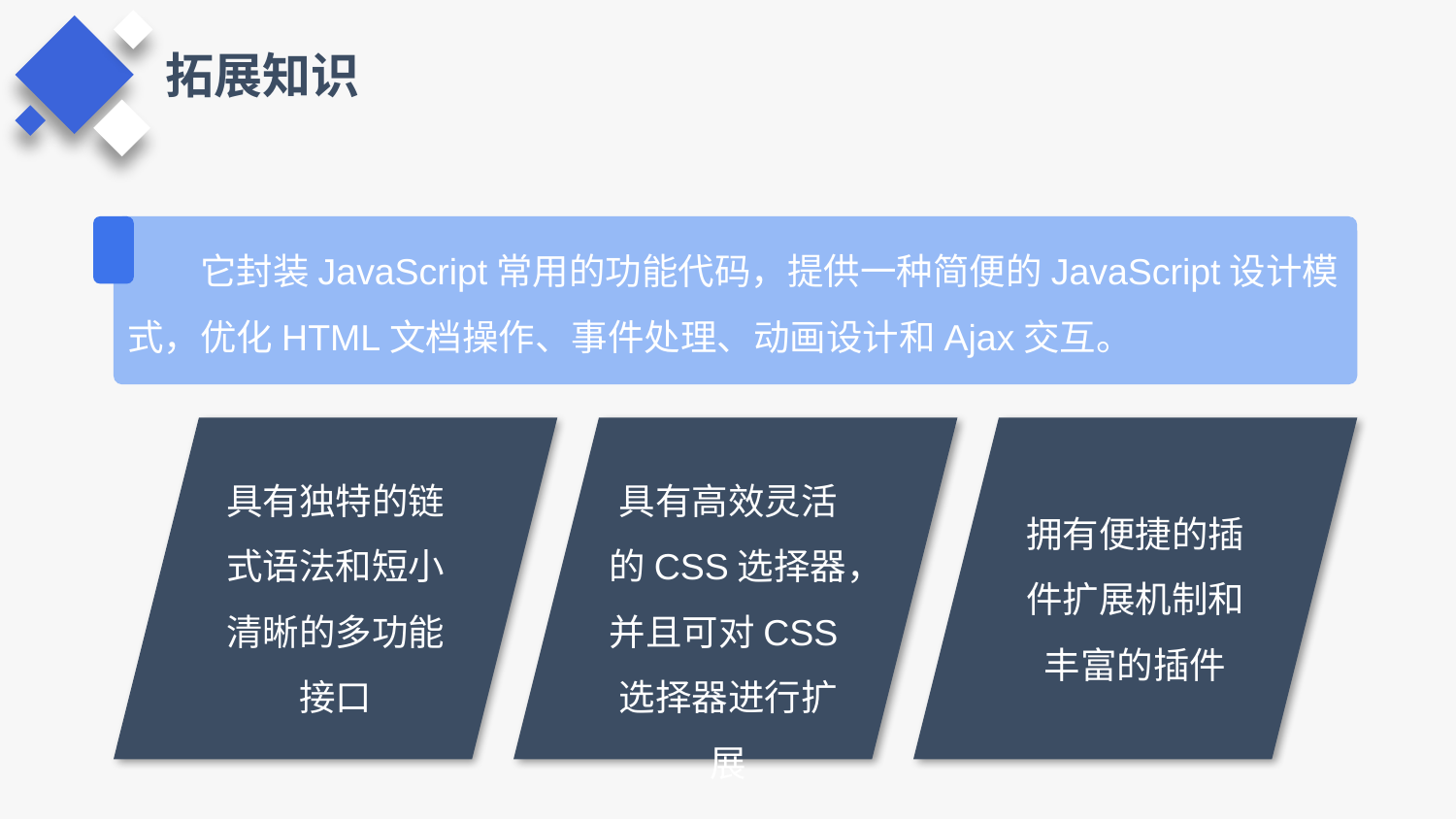

拓展知识

它封装JavaScript常用的功能代码，提供一种简便的JavaScript设计模式，优化HTML文档操作、事件处理、动画设计和Ajax交互。

具有独特的链式语法和短小清晰的多功能接口
具有高效灵活的CSS选择器，并且可对CSS选择器进行扩展
拥有便捷的插件扩展机制和丰富的插件